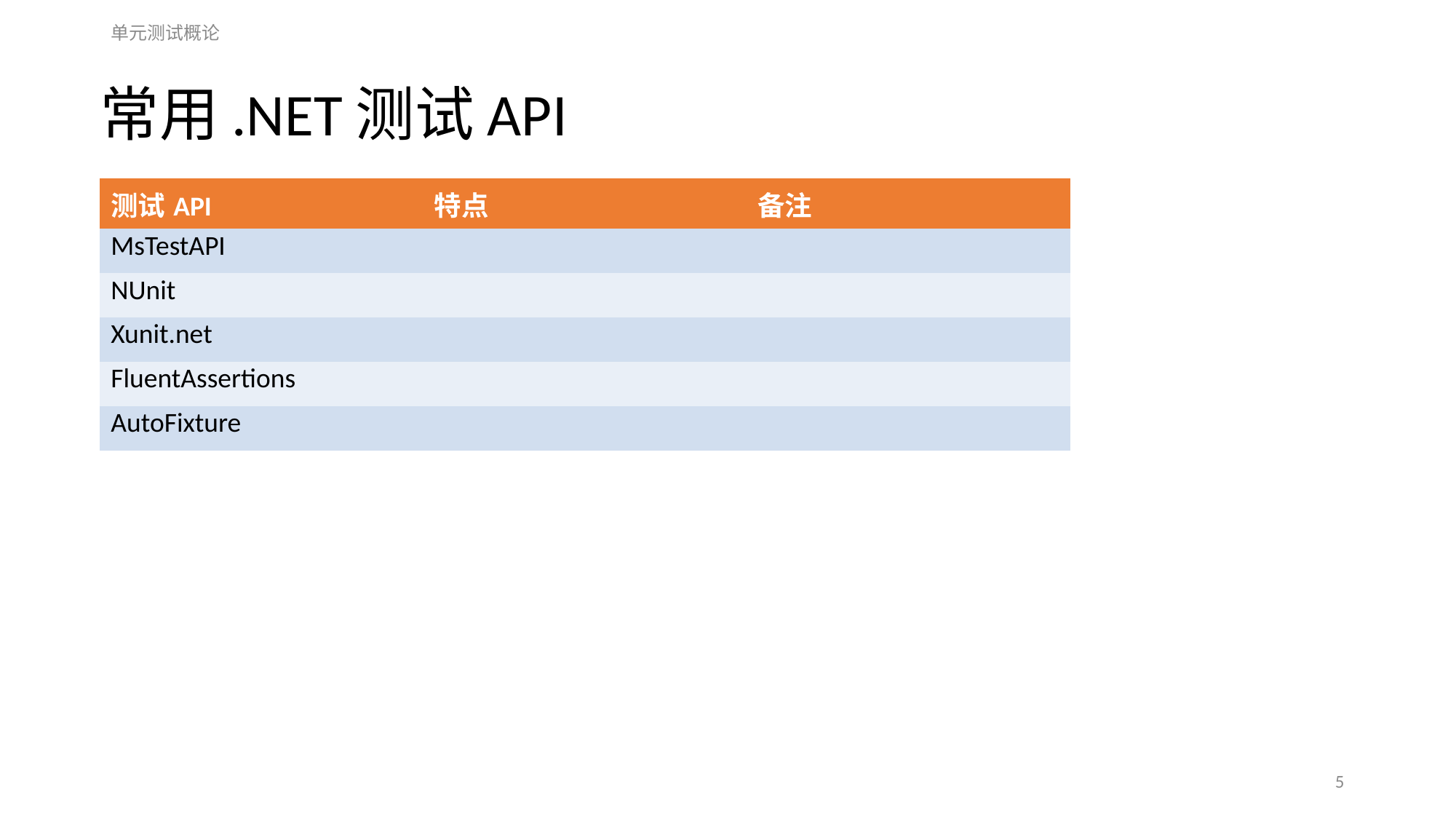

单元测试概论
常用.NET测试API
| 测试API | 特点 | 备注 |
| --- | --- | --- |
| MsTestAPI |  |  |
| NUnit |  |  |
| Xunit.net |  |  |
| FluentAssertions |  |  |
| AutoFixture |  |  |
5